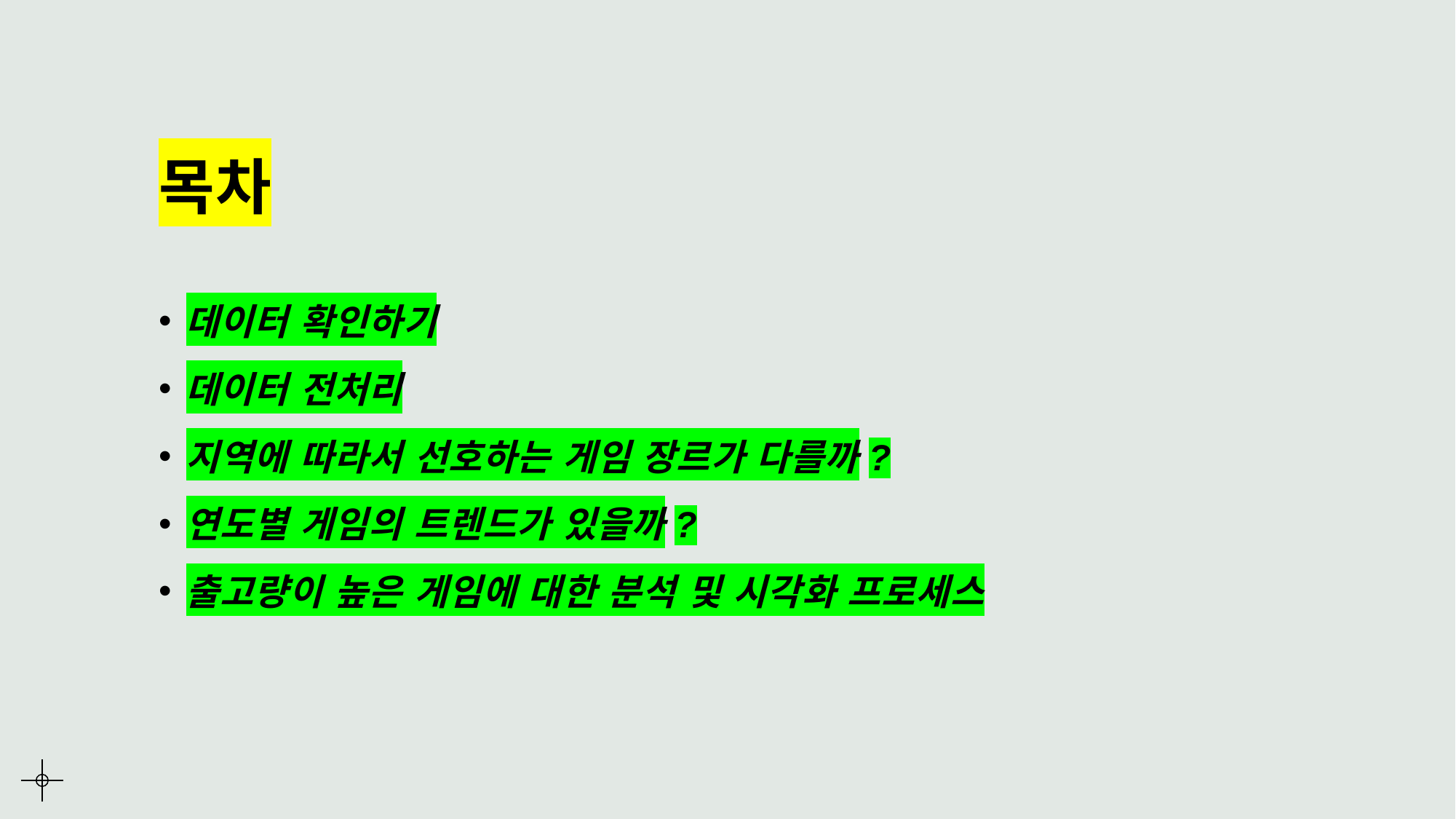

# 목차
데이터 확인하기
데이터 전처리
지역에 따라서 선호하는 게임 장르가 다를까?
연도별 게임의 트렌드가 있을까?
출고량이 높은 게임에 대한 분석 및 시각화 프로세스